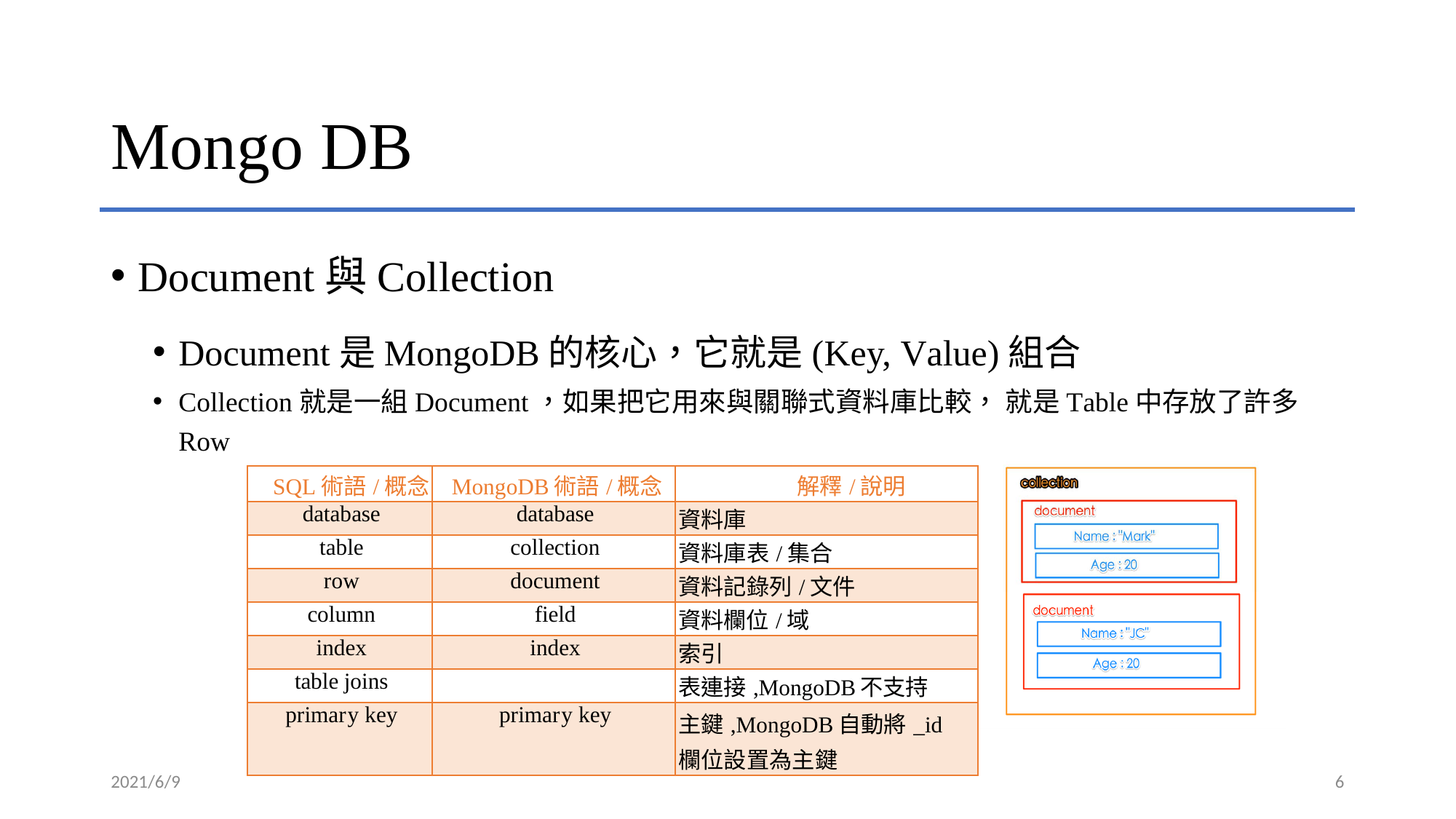

# Mongo DB
Document與Collection
Document是MongoDB的核心，它就是(Key, Value)組合
Collection就是一組Document，如果把它用來與關聯式資料庫比較， 就是Table中存放了許多Row

| SQL術語/概念 | MongoDB術語/概念 | 解釋/說明 |
| --- | --- | --- |
| database | database | 資料庫 |
| table | collection | 資料庫表/集合 |
| row | document | 資料記錄列/文件 |
| column | field | 資料欄位/域 |
| index | index | 索引 |
| table joins |  | 表連接,MongoDB不支持 |
| primary key | primary key | 主鍵,MongoDB自動將\_id 欄位設置為主鍵 |
2021/6/9
6